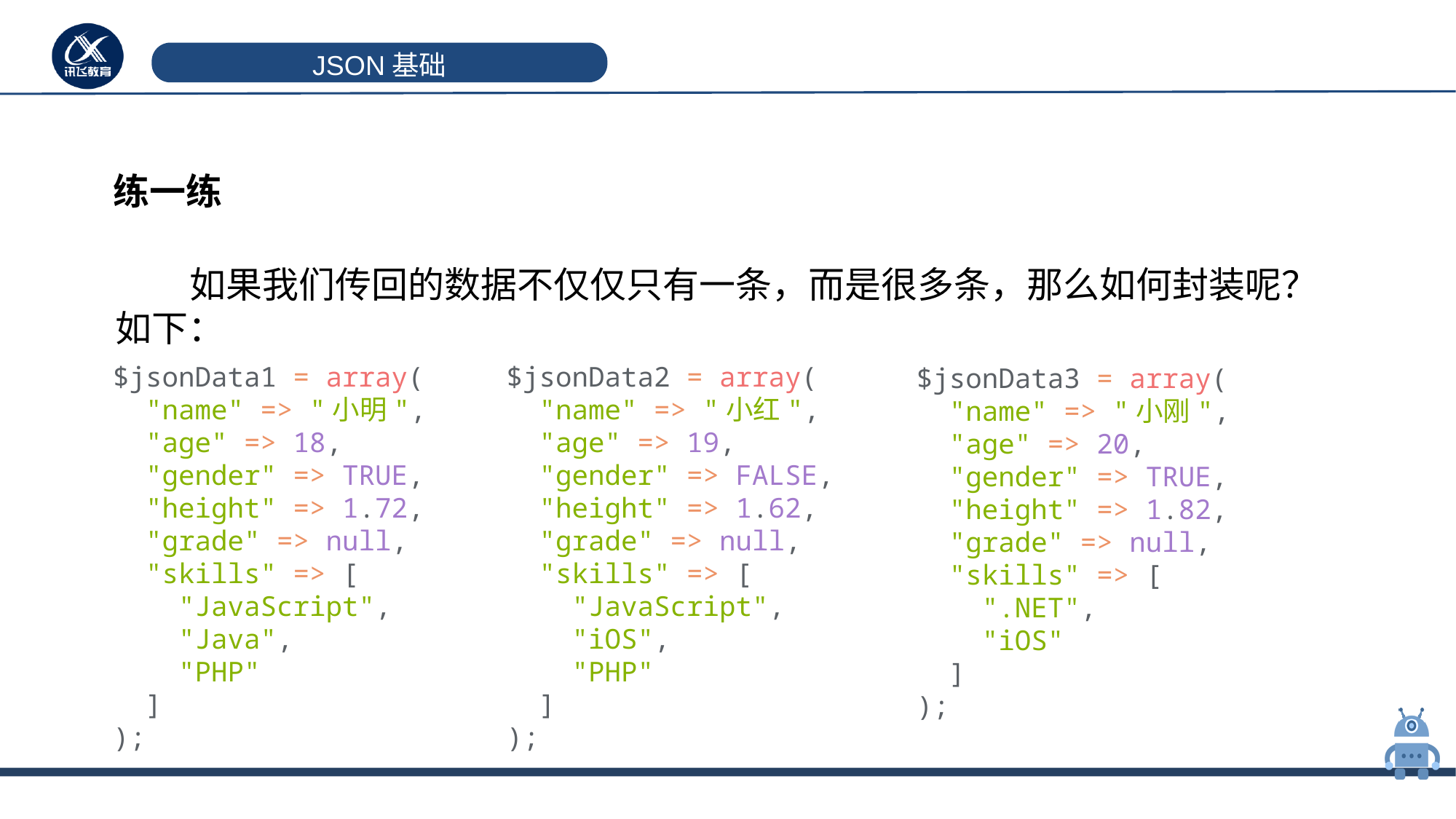

# JSON基础
练一练
        如果我们传回的数据不仅仅只有一条，而是很多条，那么如何封装呢？如下：
$jsonData1 = array(
  "name" => "小明",
  "age" => 18,
  "gender" => TRUE,
  "height" => 1.72,
  "grade" => null,
  "skills" => [
    "JavaScript",
    "Java",
    "PHP"
  ]
);
$jsonData2 = array(
  "name" => "小红",
  "age" => 19,
  "gender" => FALSE,
  "height" => 1.62,
  "grade" => null,
  "skills" => [
    "JavaScript",
    "iOS",
    "PHP"
  ]
);
$jsonData3 = array(
  "name" => "小刚",
  "age" => 20,
  "gender" => TRUE,
  "height" => 1.82,
  "grade" => null,
  "skills" => [
    ".NET",
    "iOS"
  ]
);